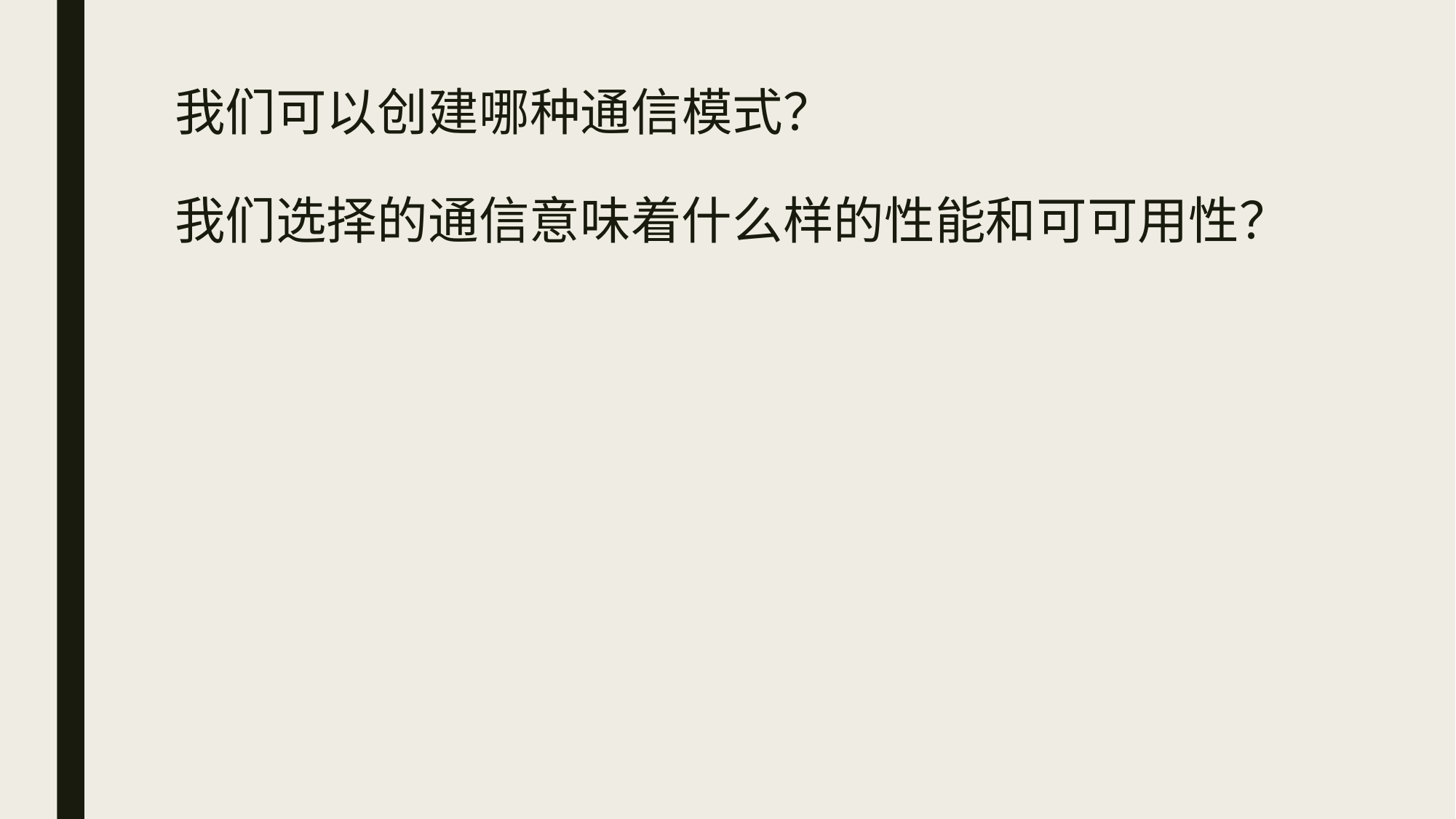

# 我们可以创建哪种通信模式？ 我们选择的通信意味着什么样的性能和可可用性？